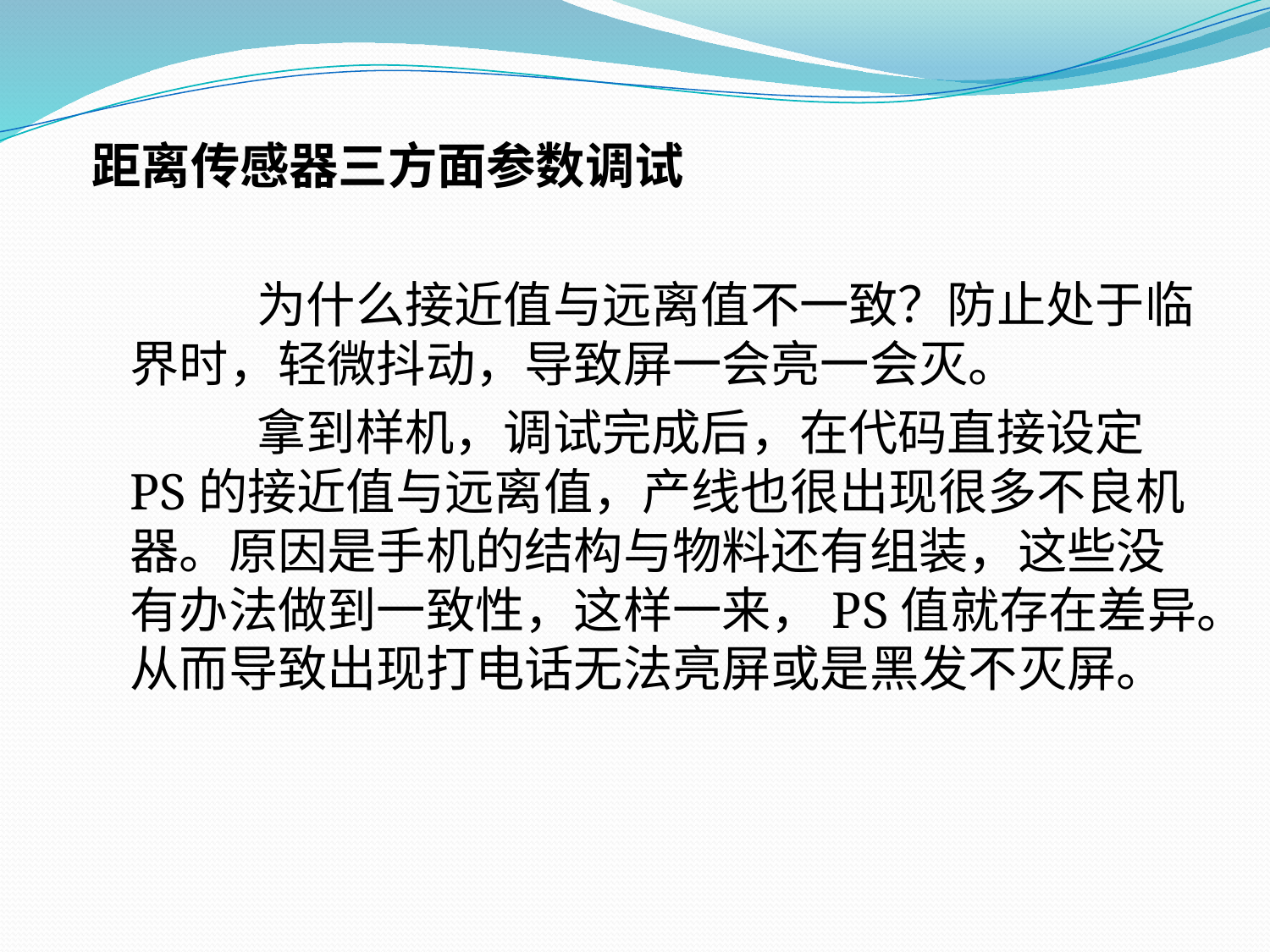

距离传感器三方面参数调试

		为什么接近值与远离值不一致？防止处于临界时，轻微抖动，导致屏一会亮一会灭。
		拿到样机，调试完成后，在代码直接设定PS的接近值与远离值，产线也很出现很多不良机器。原因是手机的结构与物料还有组装，这些没有办法做到一致性，这样一来，PS值就存在差异。从而导致出现打电话无法亮屏或是黑发不灭屏。